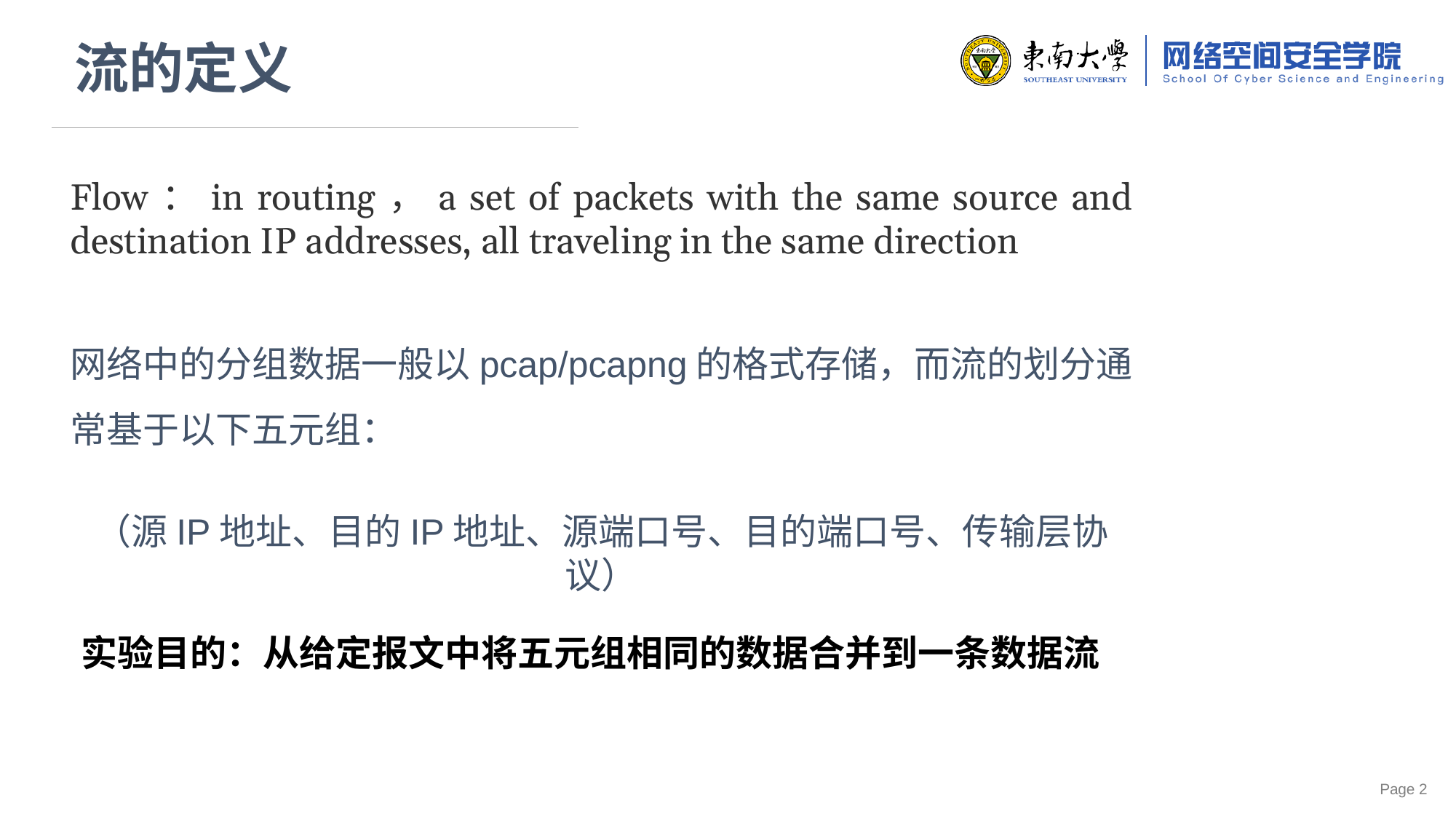

流的定义
Flow：in routing，a set of packets with the same source and destination IP addresses, all traveling in the same direction

网络中的分组数据一般以pcap/pcapng的格式存储，而流的划分通常基于以下五元组：

（源IP地址、目的IP地址、源端口号、目的端口号、传输层协议）
实验目的：从给定报文中将五元组相同的数据合并到一条数据流